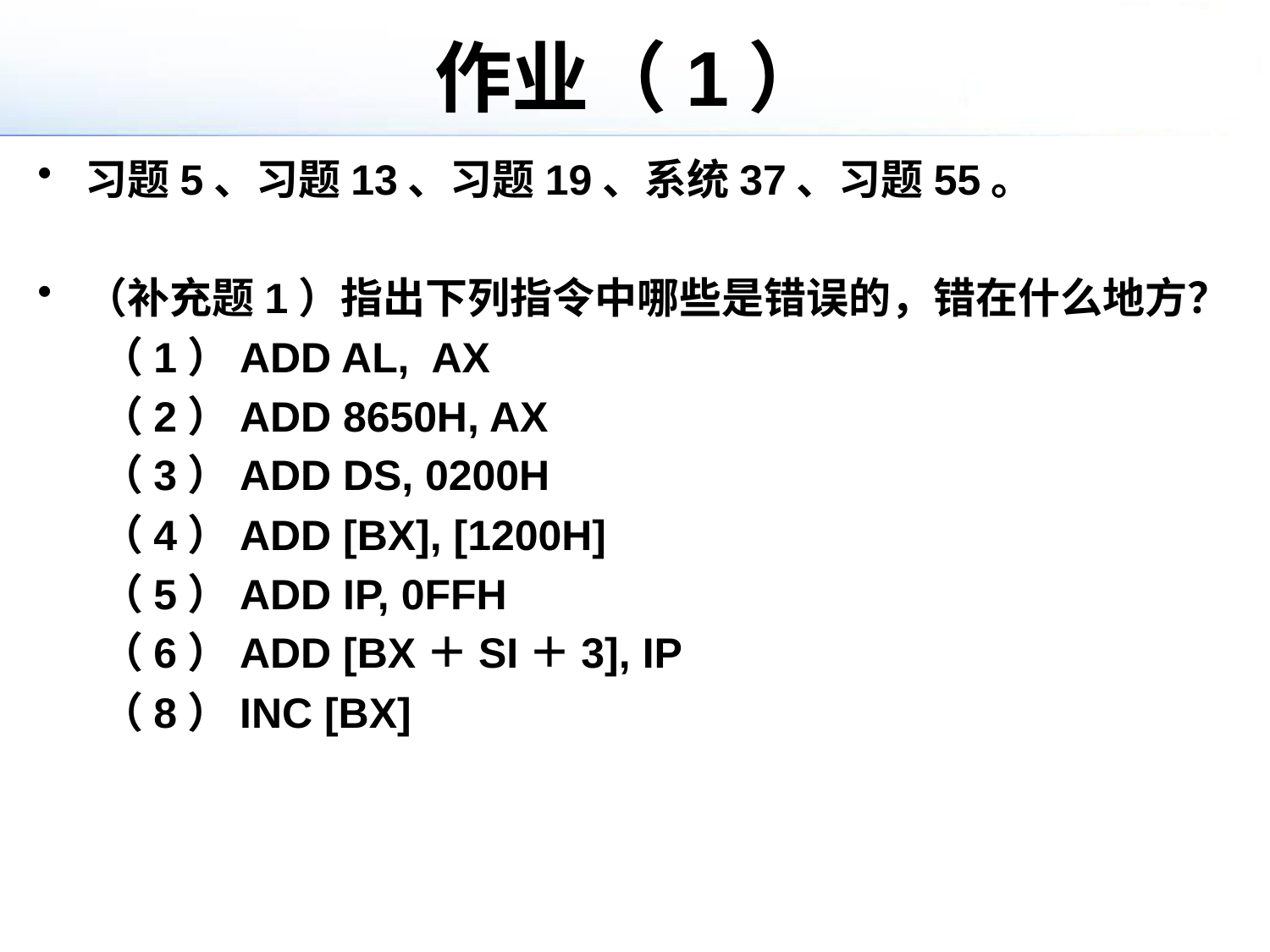

# 作业（1）
习题5、习题13、习题19、系统37、习题55。

（补充题1）指出下列指令中哪些是错误的，错在什么地方？
（1）ADD AL,  AX
（2）ADD 8650H, AX
（3）ADD DS, 0200H
（4）ADD [BX], [1200H]
（5）ADD IP, 0FFH
（6）ADD [BX＋SI＋3], IP
（8）INC [BX]